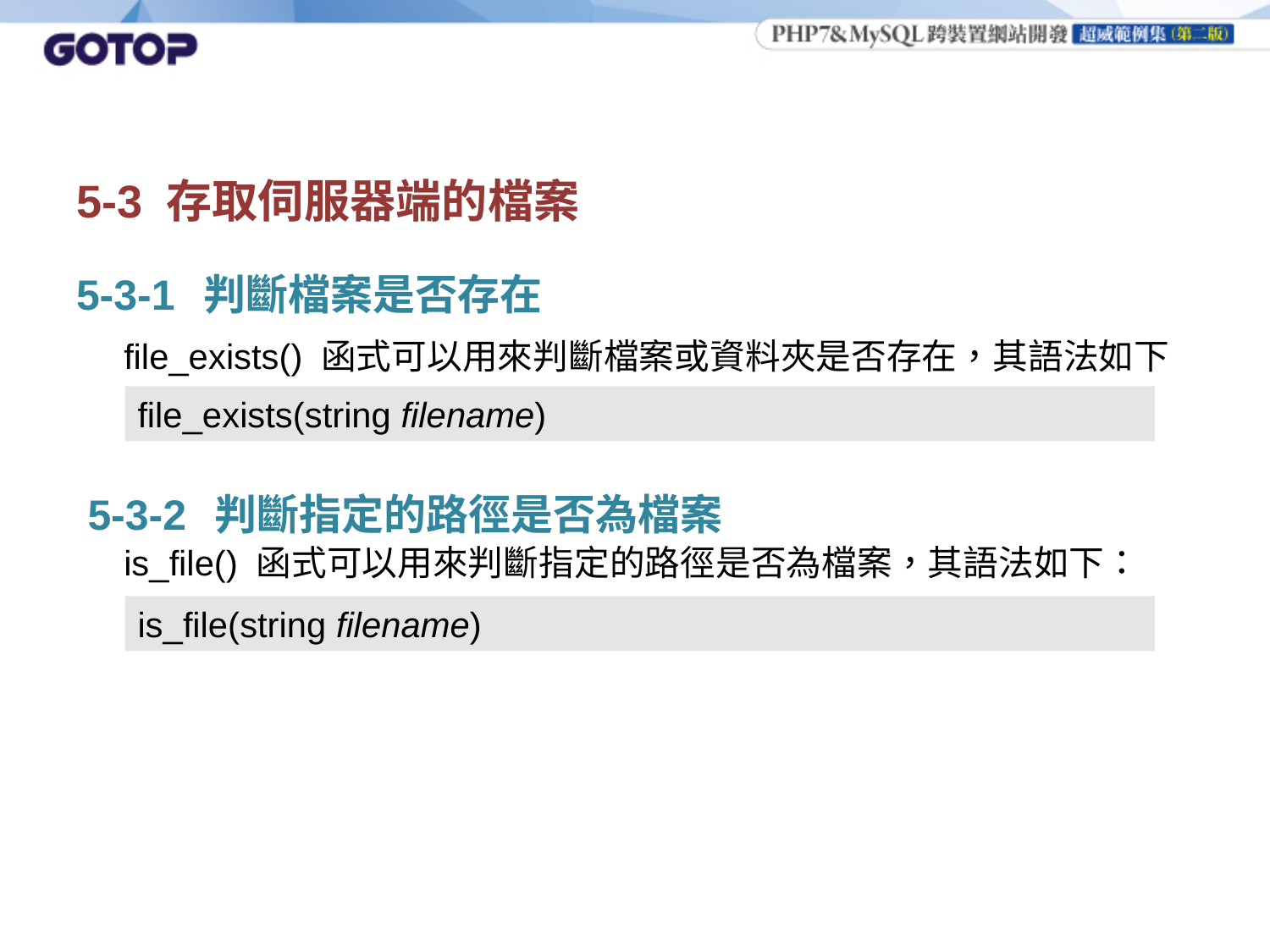

# 5-3 存取伺服器端的檔案
5-3-1	判斷檔案是否存在
	file_exists() 函式可以用來判斷檔案或資料夾是否存在，其語法如下

	is_file() 函式可以用來判斷指定的路徑是否為檔案，其語法如下：

file_exists(string filename)
5-3-2	判斷指定的路徑是否為檔案
is_file(string filename)